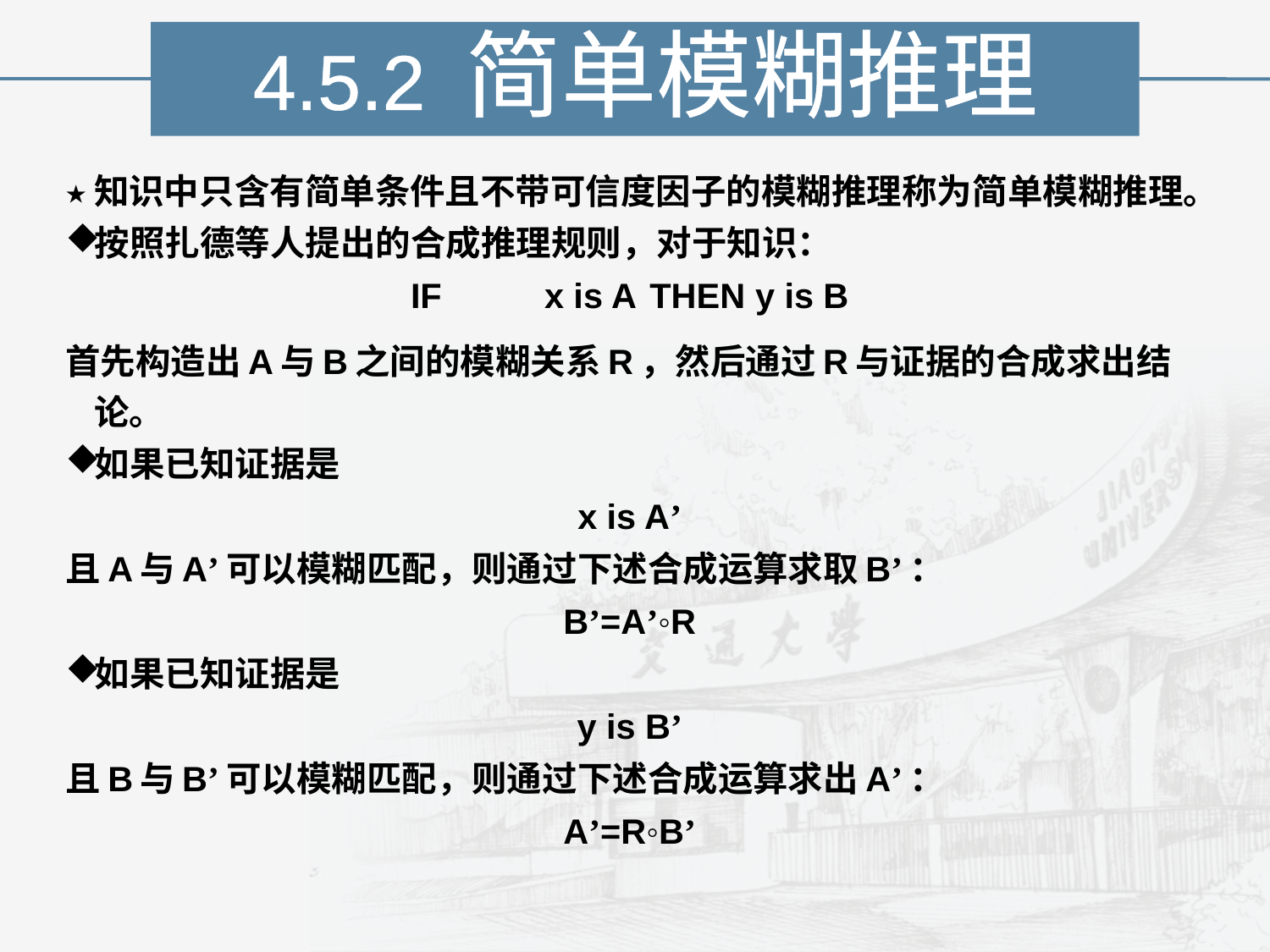

4.5.2 简单模糊推理
知识中只含有简单条件且不带可信度因子的模糊推理称为简单模糊推理。
按照扎德等人提出的合成推理规则，对于知识：
IF 	x is A 	THEN 	y is B
首先构造出A与B之间的模糊关系R，然后通过R与证据的合成求出结论。
如果已知证据是
x is A’
且A与A’可以模糊匹配，则通过下述合成运算求取B’：
B’=A’◦R
如果已知证据是
y is B’
且B与B’可以模糊匹配，则通过下述合成运算求出A’：
A’=R◦B’
29